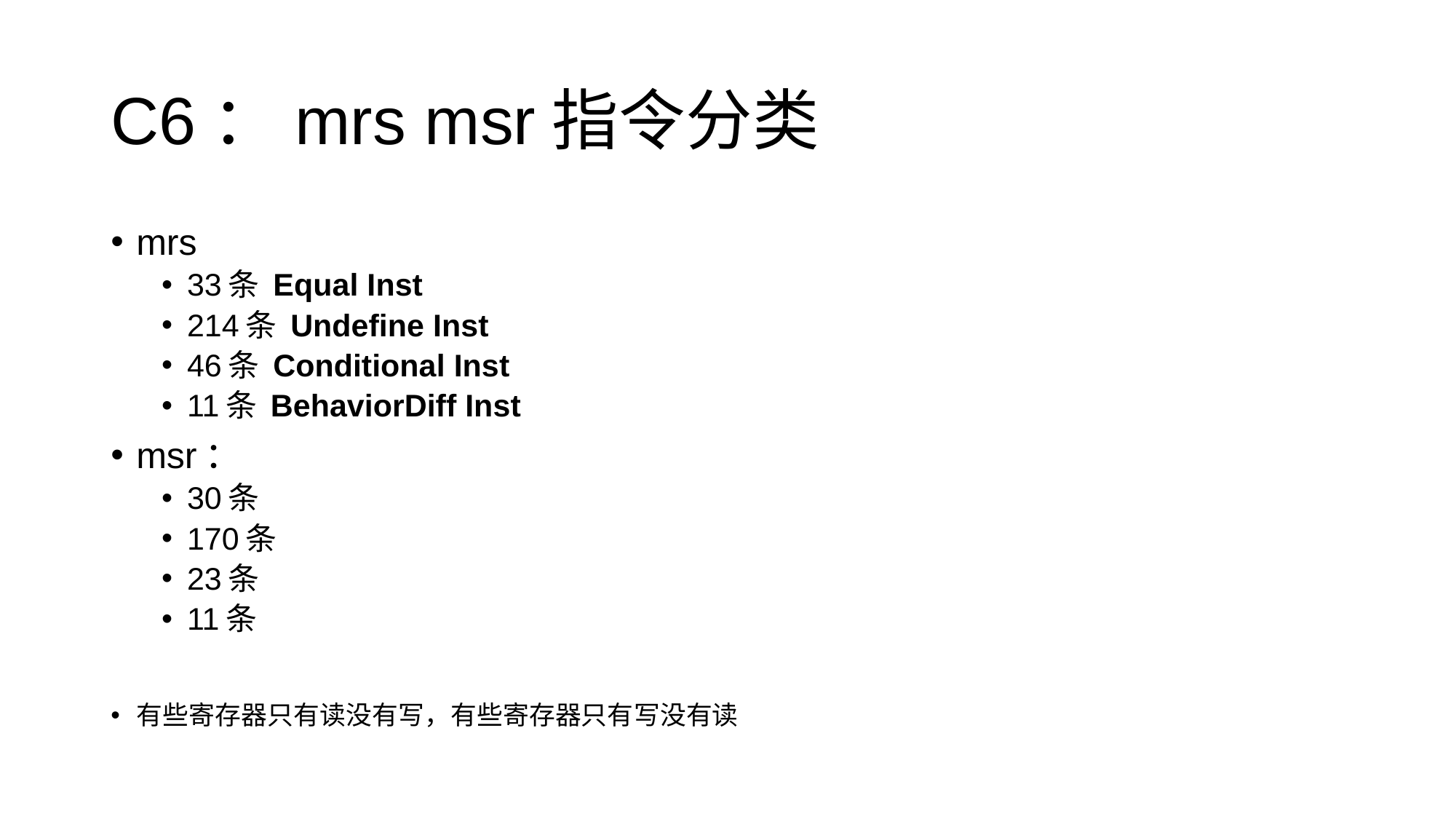

# C6：mrs msr指令分类
mrs
33条 Equal Inst
214条 Undefine Inst
46条 Conditional Inst
11条 BehaviorDiff Inst
msr：
30条
170条
23条
11条

有些寄存器只有读没有写，有些寄存器只有写没有读